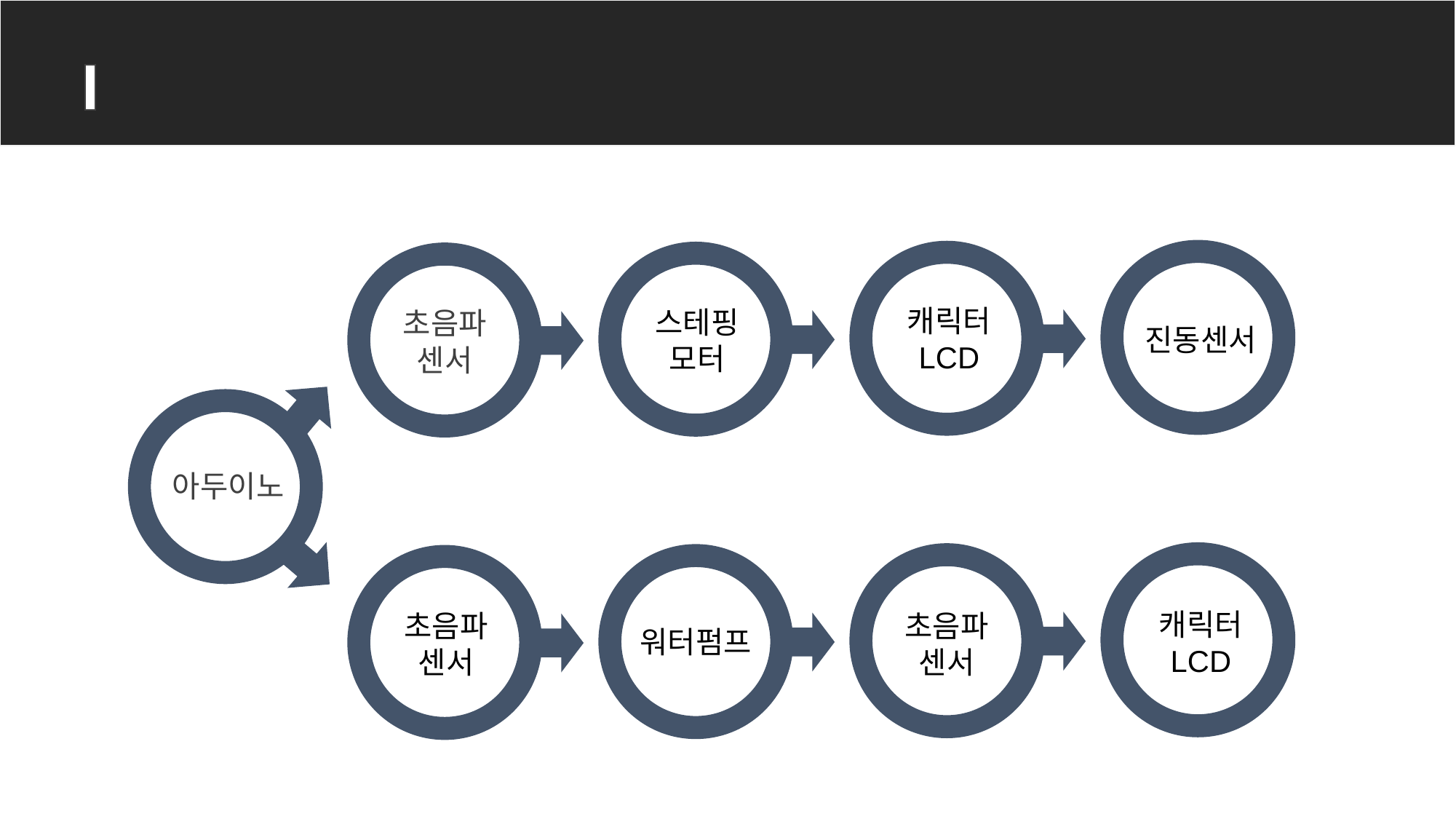

구조도

캐릭터
LCD
스테핑
모터
초음파
센서
진동센서

아두이노

초음파
센서
초음파
센서
워터펌프
캐릭터
LCD